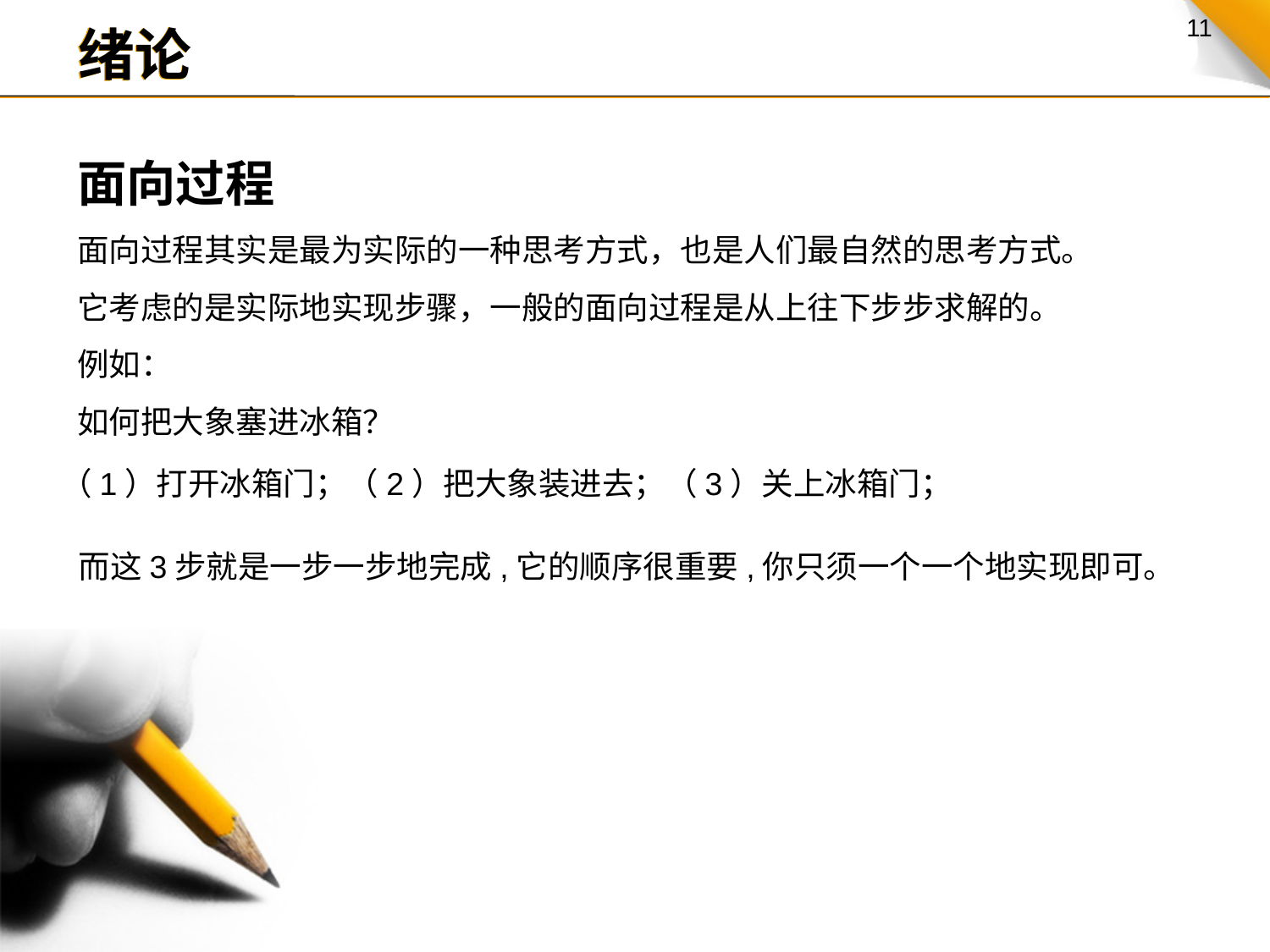

绪论
面向过程
面向过程其实是最为实际的一种思考方式，也是人们最自然的思考方式。
它考虑的是实际地实现步骤，一般的面向过程是从上往下步步求解的。
例如：
如何把大象塞进冰箱？
（1）打开冰箱门；（2）把大象装进去；（3）关上冰箱门；
而这3步就是一步一步地完成,它的顺序很重要,你只须一个一个地实现即可。